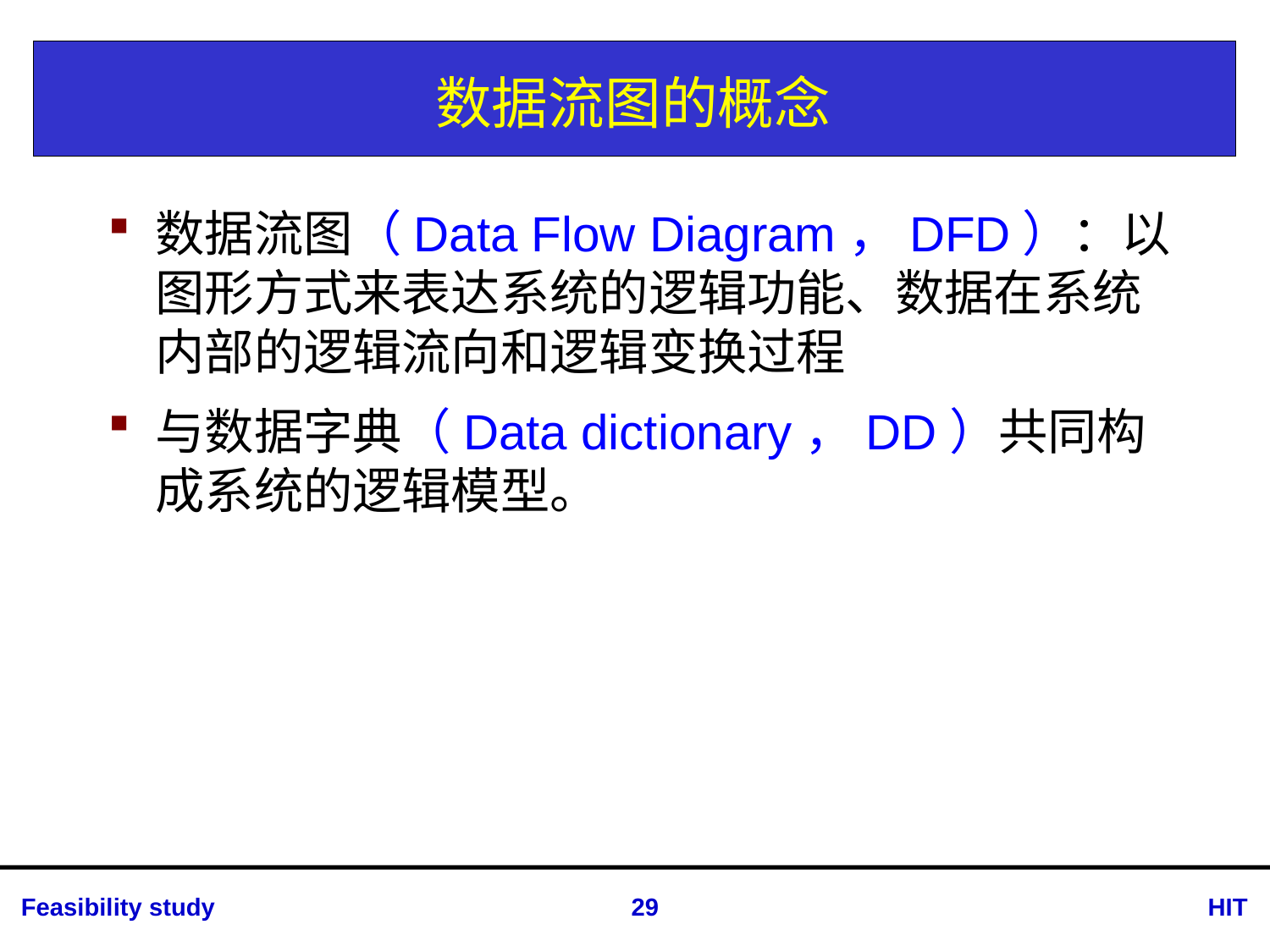

# 数据流图的概念
数据流图（Data Flow Diagram，DFD）：以图形方式来表达系统的逻辑功能、数据在系统内部的逻辑流向和逻辑变换过程
与数据字典（Data dictionary，DD）共同构成系统的逻辑模型。